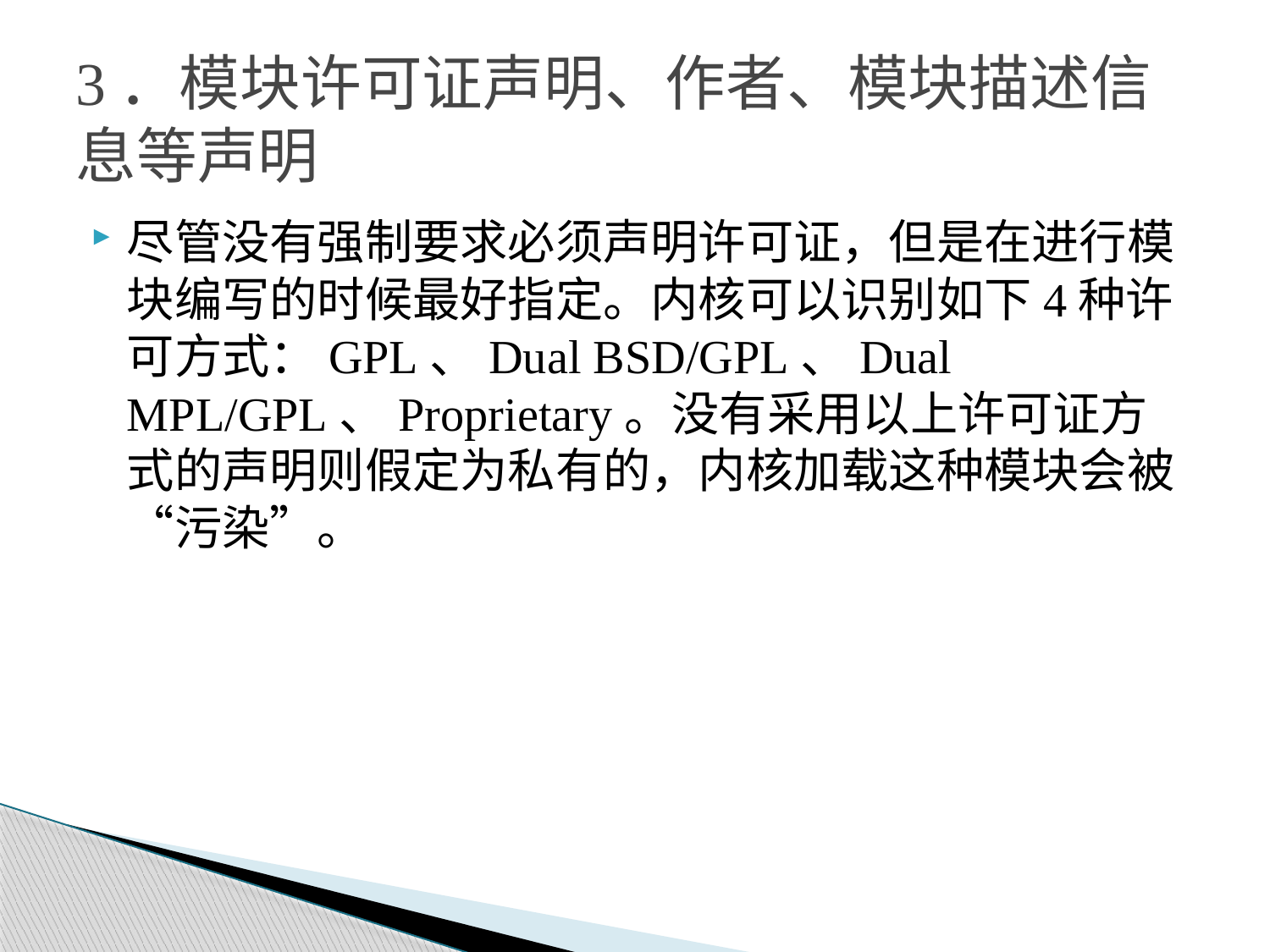

# 3．模块许可证声明、作者、模块描述信息等声明
尽管没有强制要求必须声明许可证，但是在进行模块编写的时候最好指定。内核可以识别如下4种许可方式：GPL、Dual BSD/GPL、Dual MPL/GPL、Proprietary。没有采用以上许可证方式的声明则假定为私有的，内核加载这种模块会被“污染”。